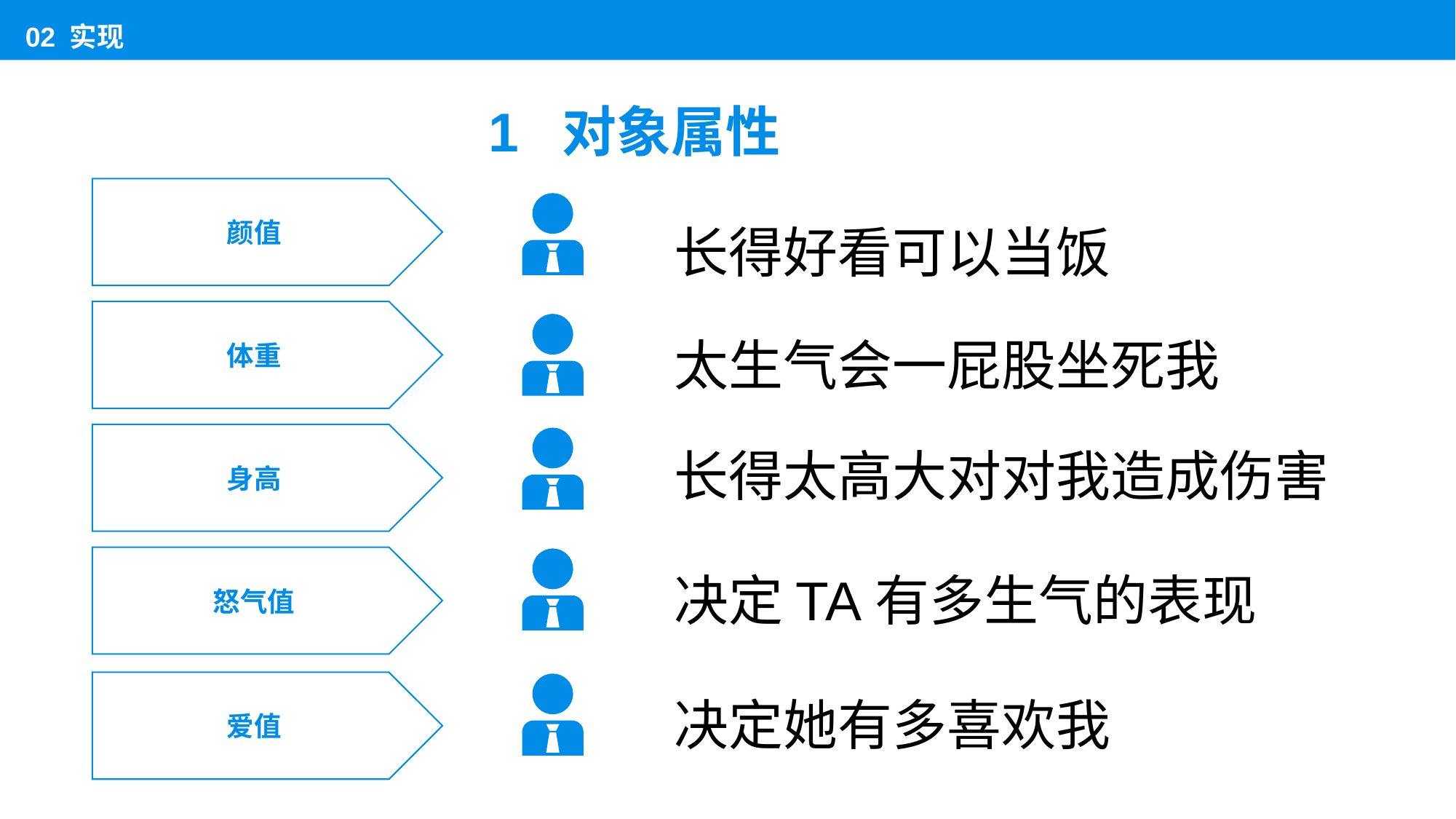

02 实现
1  对象属性
颜值

长得好看可以当饭
体重
太生气会一屁股坐死我

长得太高大对对我造成伤害
身高

决定TA有多生气的表现
怒气值

决定她有多喜欢我
爱值